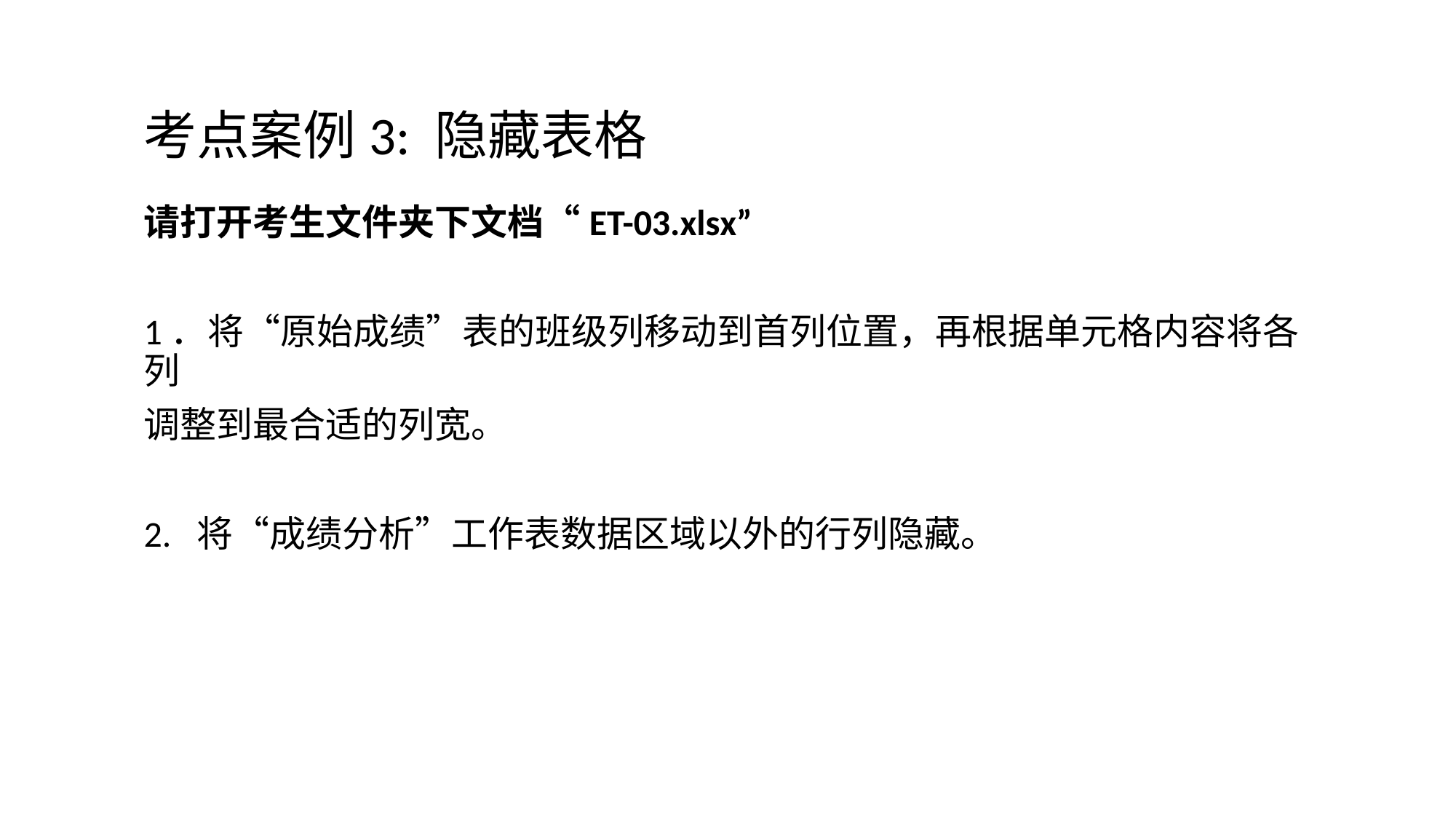

# 考点案例3: 隐藏表格
请打开考生文件夹下文档“ET-03.xlsx”

1．将“原始成绩”表的班级列移动到首列位置，再根据单元格内容将各列
调整到最合适的列宽。

2.  将“成绩分析”工作表数据区域以外的行列隐藏。